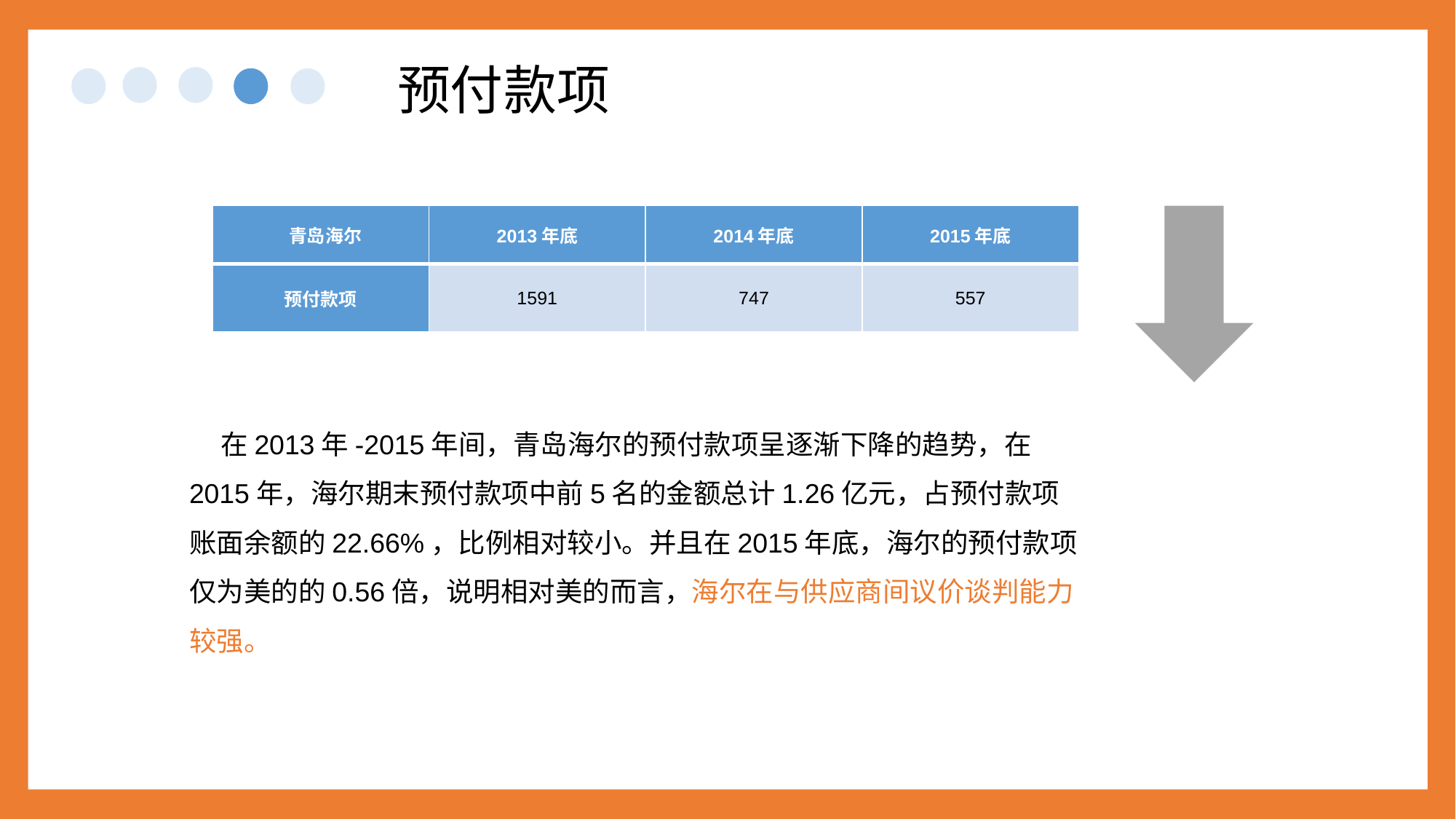

预付款项

| 青岛海尔 | 2013年底 | 2014年底 | 2015年底 |
| --- | --- | --- | --- |
| 预付款项 | 1591 | 747 | 557 |

    在2013年-2015年间，青岛海尔的预付款项呈逐渐下降的趋势，在2015年，海尔期末预付款项中前5名的金额总计1.26亿元，占预付款项账面余额的22.66%，比例相对较小。并且在2015年底，海尔的预付款项仅为美的的0.56倍，说明相对美的而言，海尔在与供应商间议价谈判能力较强。